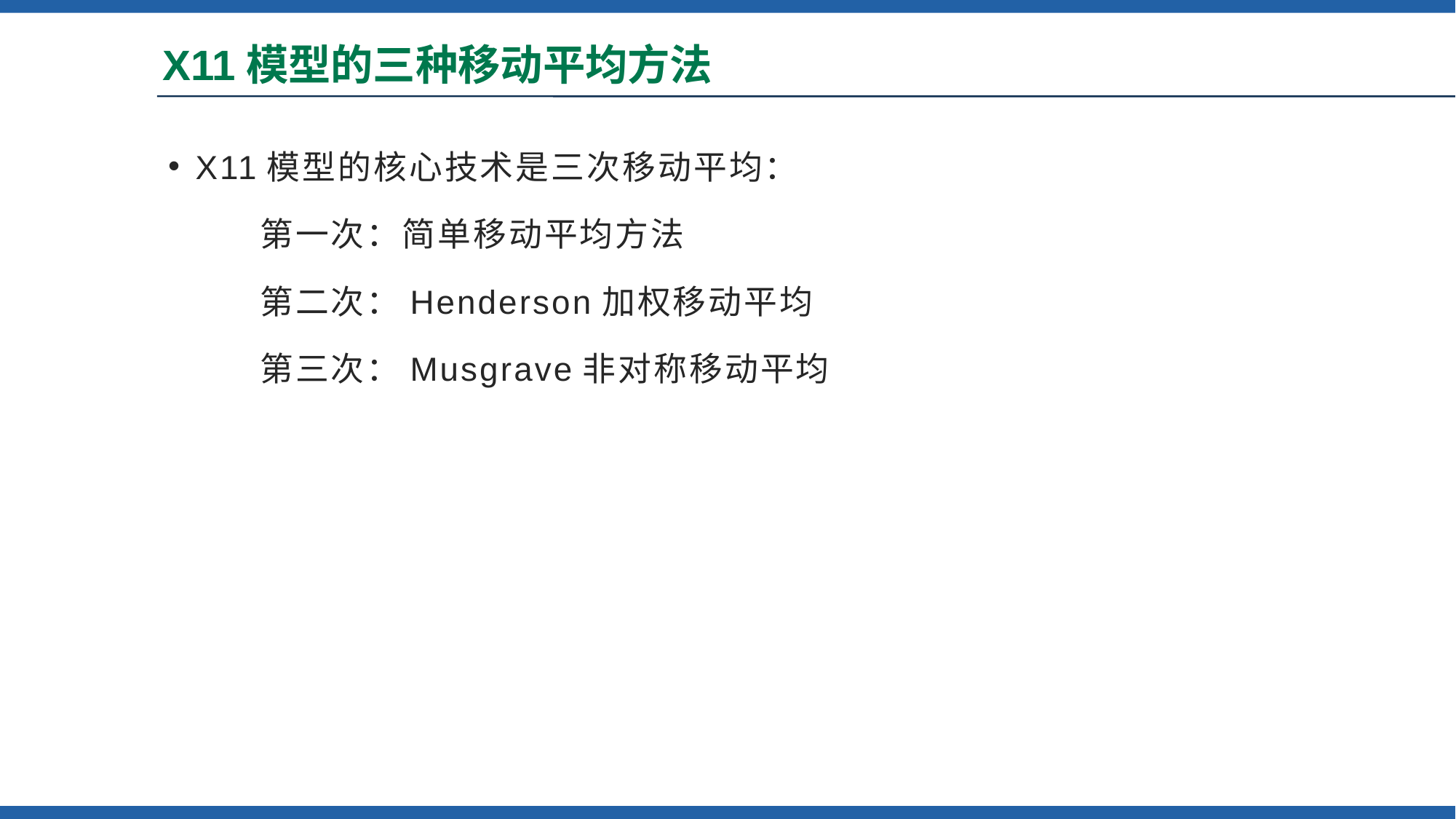

# X11模型的三种移动平均方法
X11模型的核心技术是三次移动平均：
   第一次：简单移动平均方法
   第二次：Henderson加权移动平均
   第三次：Musgrave非对称移动平均